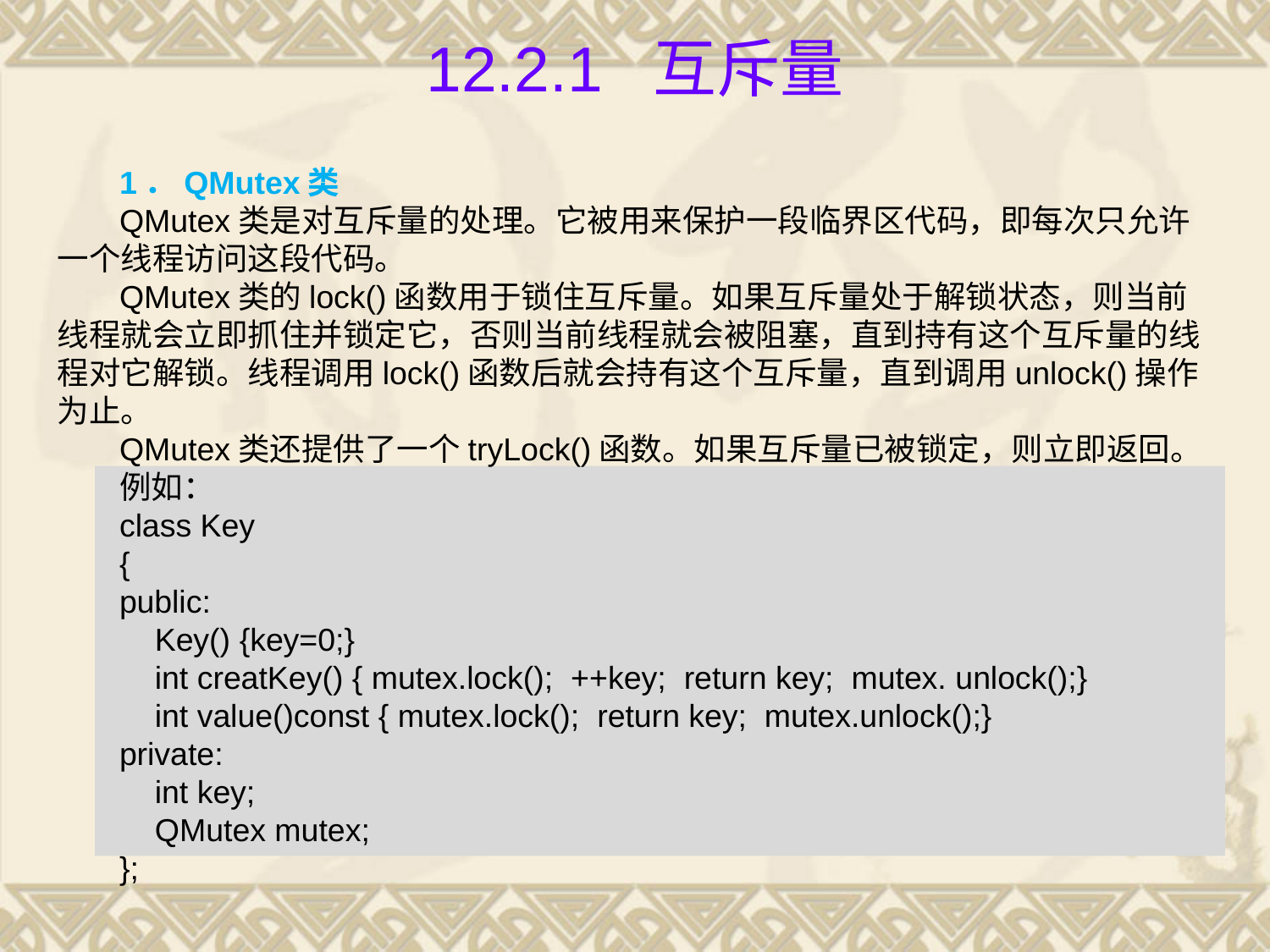

# 12.2.1  互斥量
1．QMutex类
QMutex类是对互斥量的处理。它被用来保护一段临界区代码，即每次只允许一个线程访问这段代码。
QMutex类的lock()函数用于锁住互斥量。如果互斥量处于解锁状态，则当前线程就会立即抓住并锁定它，否则当前线程就会被阻塞，直到持有这个互斥量的线程对它解锁。线程调用lock()函数后就会持有这个互斥量，直到调用unlock()操作为止。
QMutex类还提供了一个tryLock()函数。如果互斥量已被锁定，则立即返回。
例如：
class Key
{
public:
    Key() {key=0;}
    int creatKey() { mutex.lock();  ++key;  return key;  mutex. unlock();}
    int value()const { mutex.lock();  return key;  mutex.unlock();}
private:
    int key;
    QMutex mutex;
};